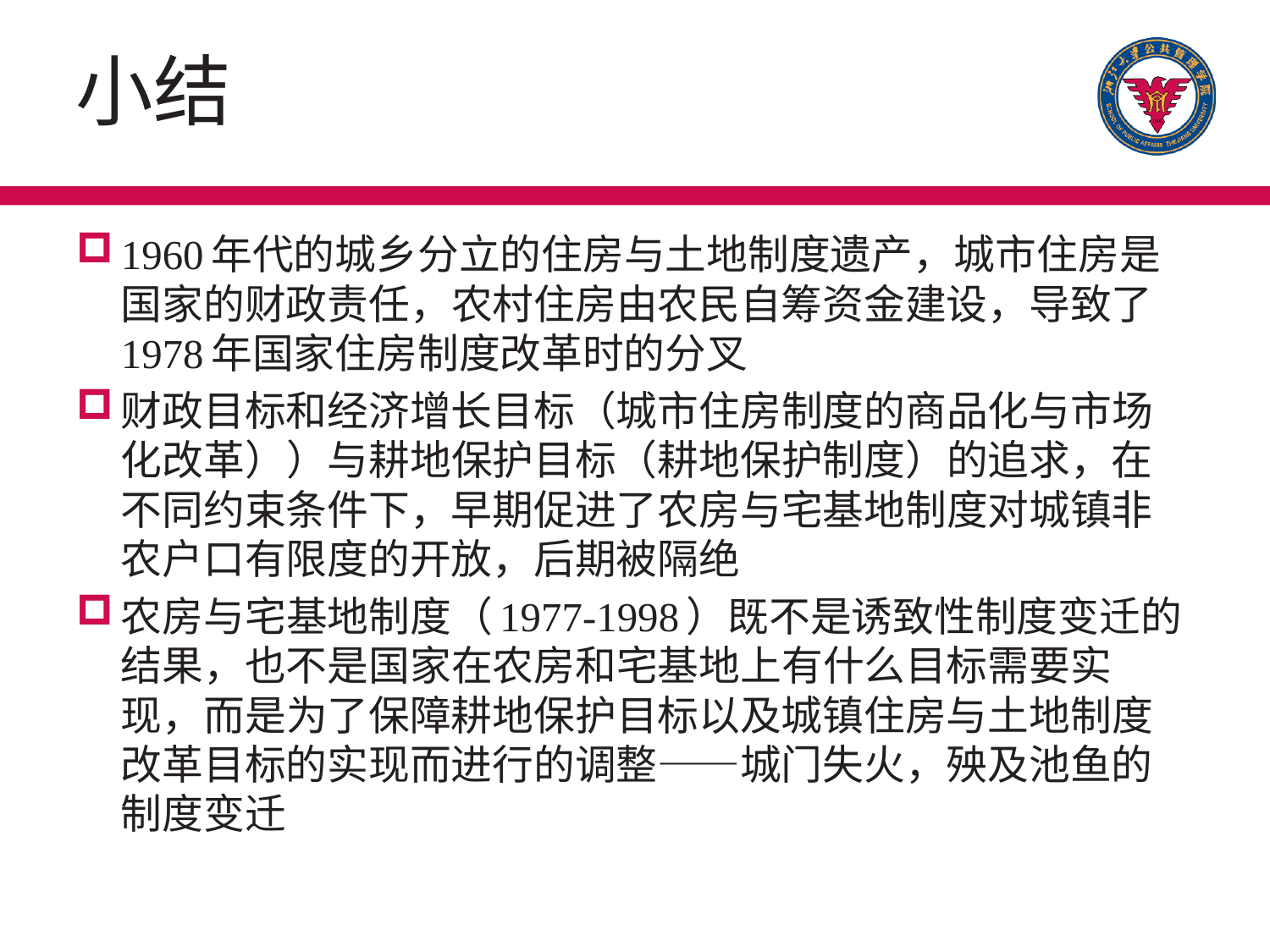

# 小结
1960年代的城乡分立的住房与土地制度遗产，城市住房是国家的财政责任，农村住房由农民自筹资金建设，导致了1978年国家住房制度改革时的分叉
财政目标和经济增长目标（城市住房制度的商品化与市场化改革））与耕地保护目标（耕地保护制度）的追求，在不同约束条件下，早期促进了农房与宅基地制度对城镇非农户口有限度的开放，后期被隔绝
农房与宅基地制度（1977-1998）既不是诱致性制度变迁的结果，也不是国家在农房和宅基地上有什么目标需要实现，而是为了保障耕地保护目标以及城镇住房与土地制度改革目标的实现而进行的调整——城门失火，殃及池鱼的制度变迁